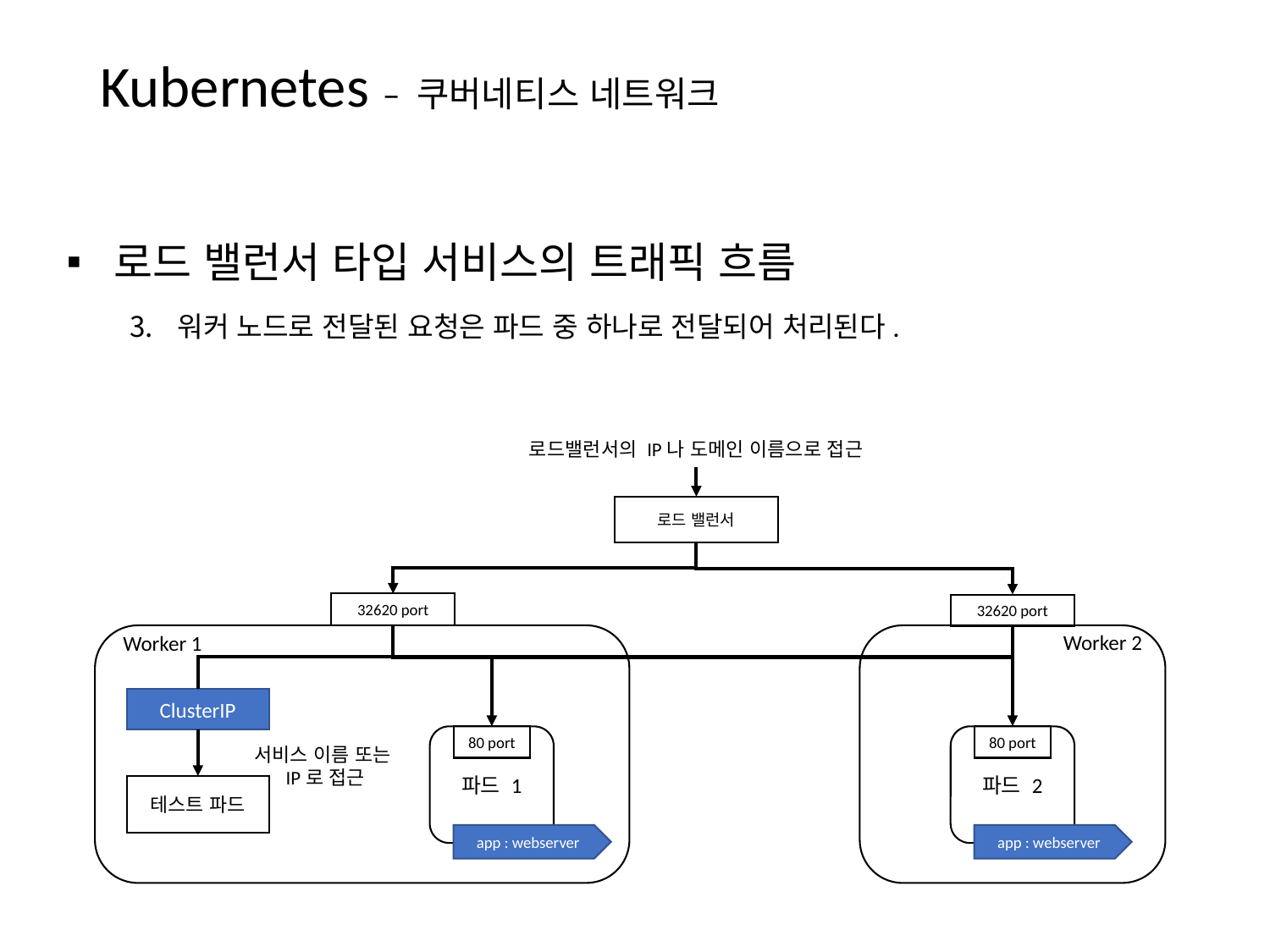

# Kubernetes – 쿠버네티스 네트워크
로드 밸런서 타입 서비스의 트래픽 흐름
워커 노드로 전달된 요청은 파드 중 하나로 전달되어 처리된다.
로드밸런서의 IP나 도메인 이름으로 접근
로드 밸런서
32620 port
32620 port
Worker 2
Worker 1

ClusterIP
80 port
80 port
파드 1
파드 2
서비스 이름 또는
IP로 접근
테스트 파드
app : webserver
app : webserver